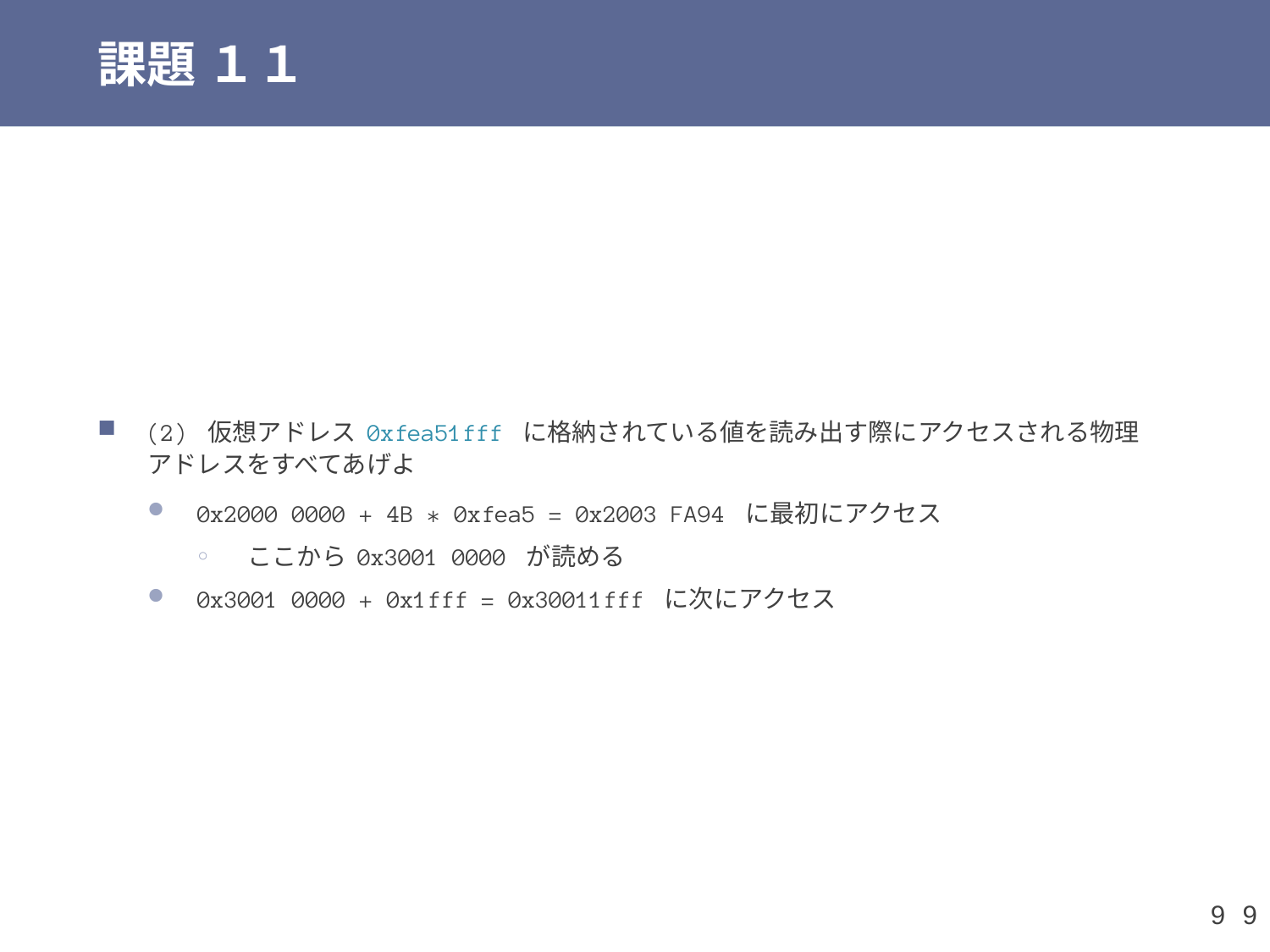

# 課題 １１
(2) 仮想アドレス 0xfea51fff に格納されている値を読み出す際にアクセスされる物理アドレスをすべてあげよ
0x2000 0000 + 4B * 0xfea5 = 0x2003 FA94 に最初にアクセス
ここから 0x3001 0000 が読める
0x3001 0000 + 0x1fff = 0x30011fff に次にアクセス
9